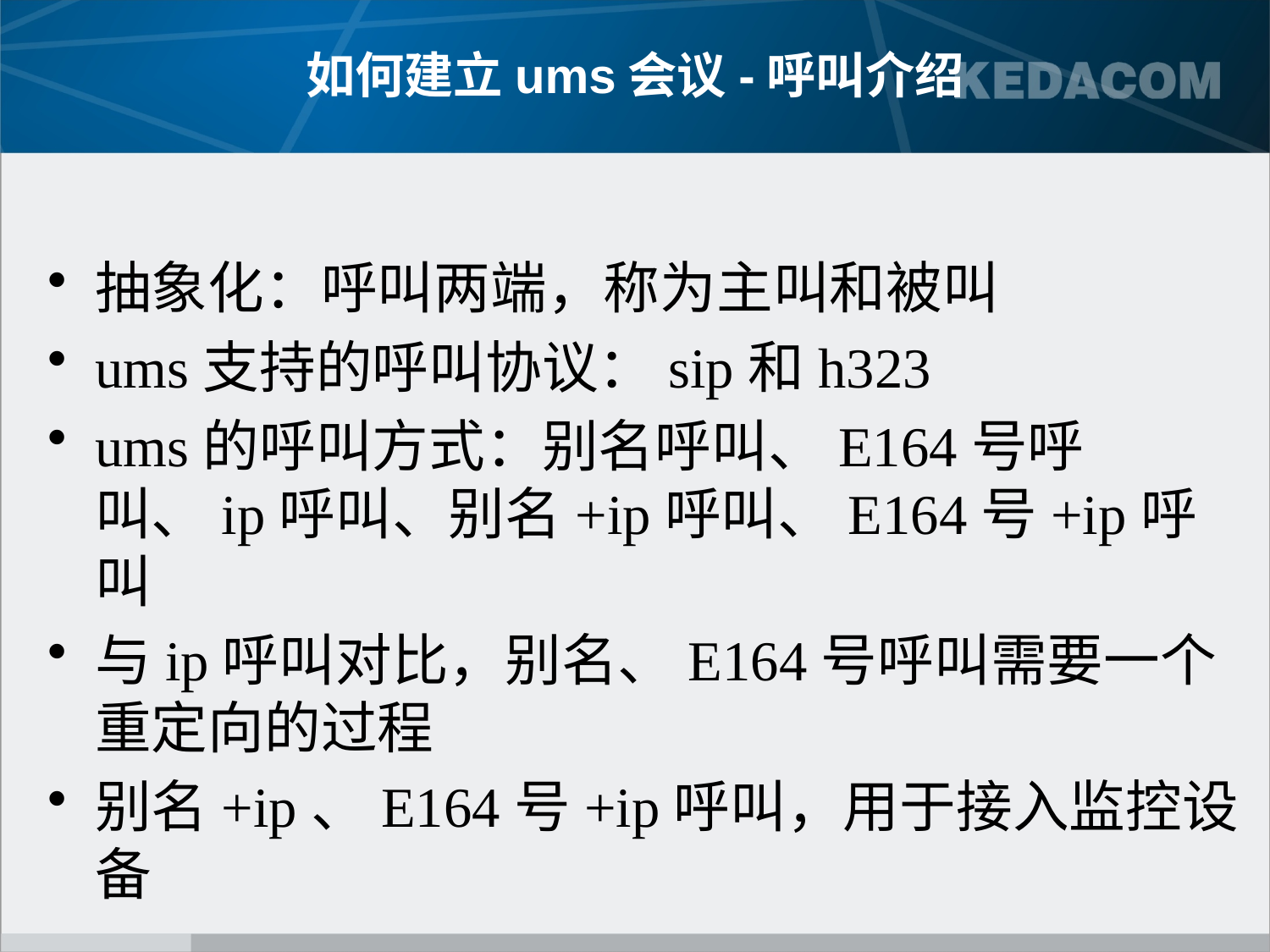

# 如何建立ums会议-呼叫介绍
抽象化：呼叫两端，称为主叫和被叫
ums支持的呼叫协议：sip和h323
ums的呼叫方式：别名呼叫、E164号呼叫、ip呼叫、别名+ip呼叫、E164号+ip呼叫
与ip呼叫对比，别名、E164号呼叫需要一个重定向的过程
别名+ip、E164号+ip呼叫，用于接入监控设备